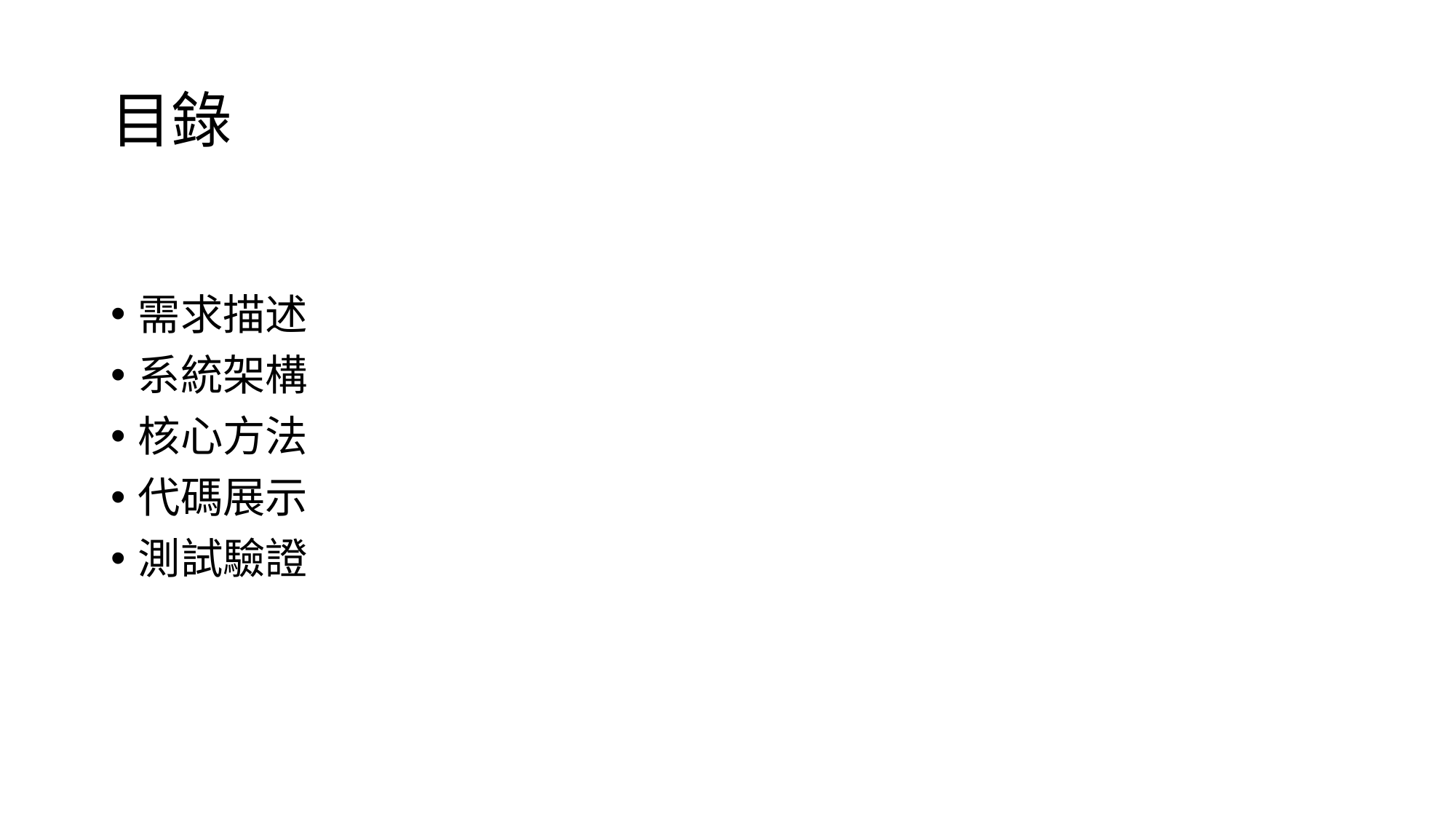

# 目錄
需求描述
系統架構
核心方法
代碼展示
測試驗證